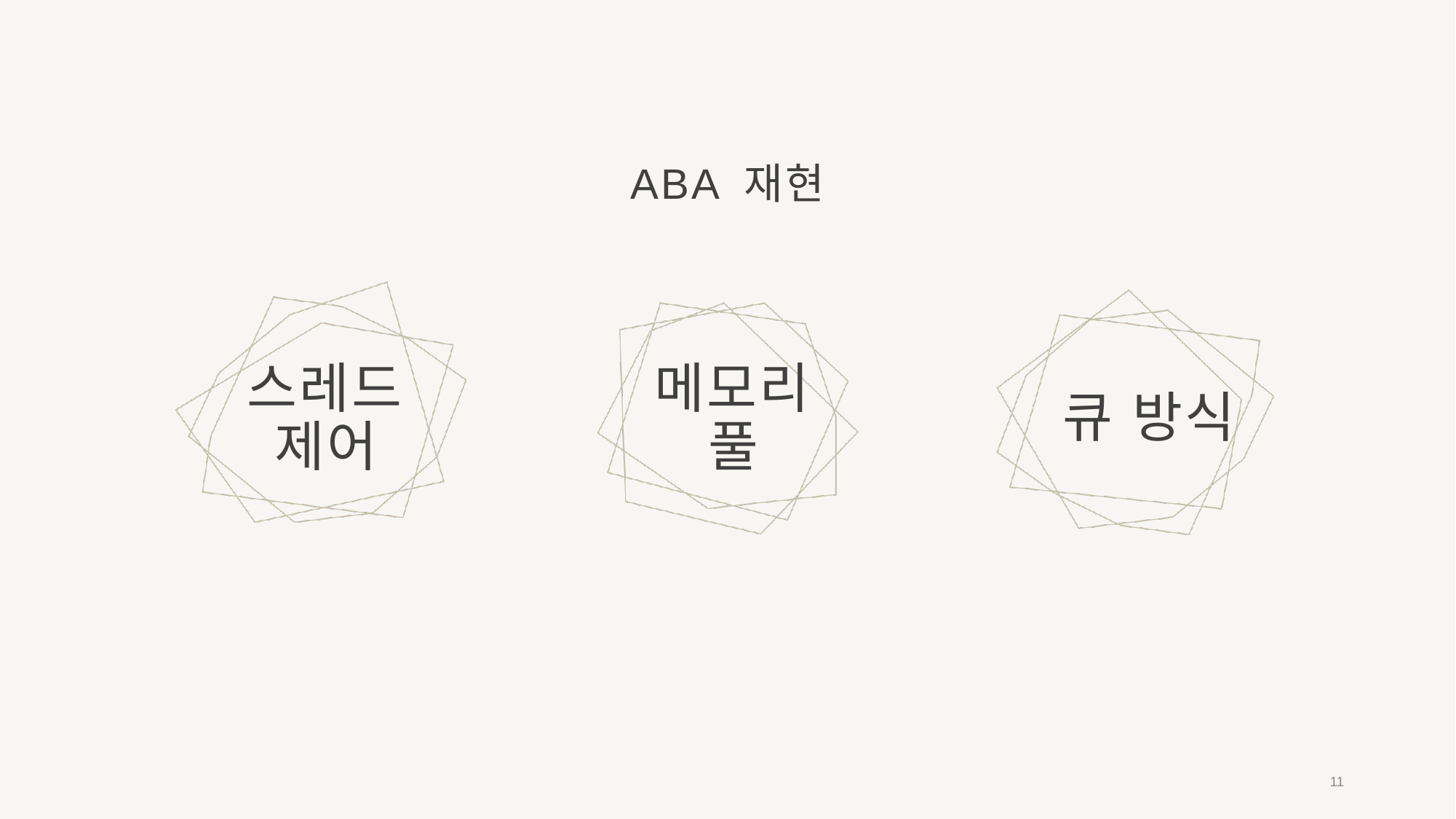

# Aba 재현
스레드 제어
메모리 풀
큐 방식
11